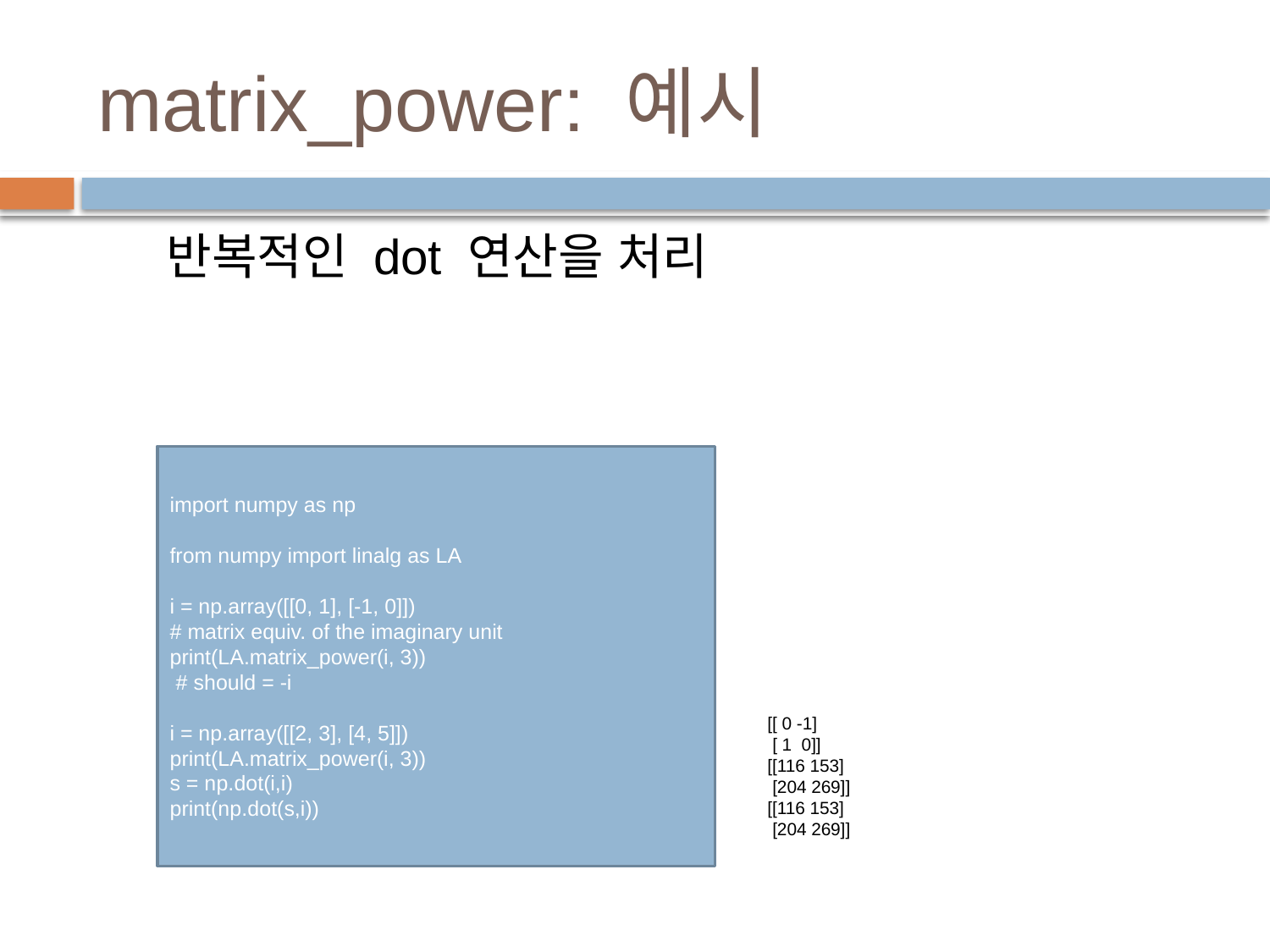

# matrix_power: 예시
 반복적인 dot 연산을 처리
import numpy as np

from numpy import linalg as LA

i = np.array([[0, 1], [-1, 0]])
# matrix equiv. of the imaginary unit
print(LA.matrix_power(i, 3))
 # should = -i

i = np.array([[2, 3], [4, 5]])
print(LA.matrix_power(i, 3))
s = np.dot(i,i)
print(np.dot(s,i))
[[ 0 -1]
 [ 1  0]]
[[116 153]
 [204 269]]
[[116 153]
 [204 269]]